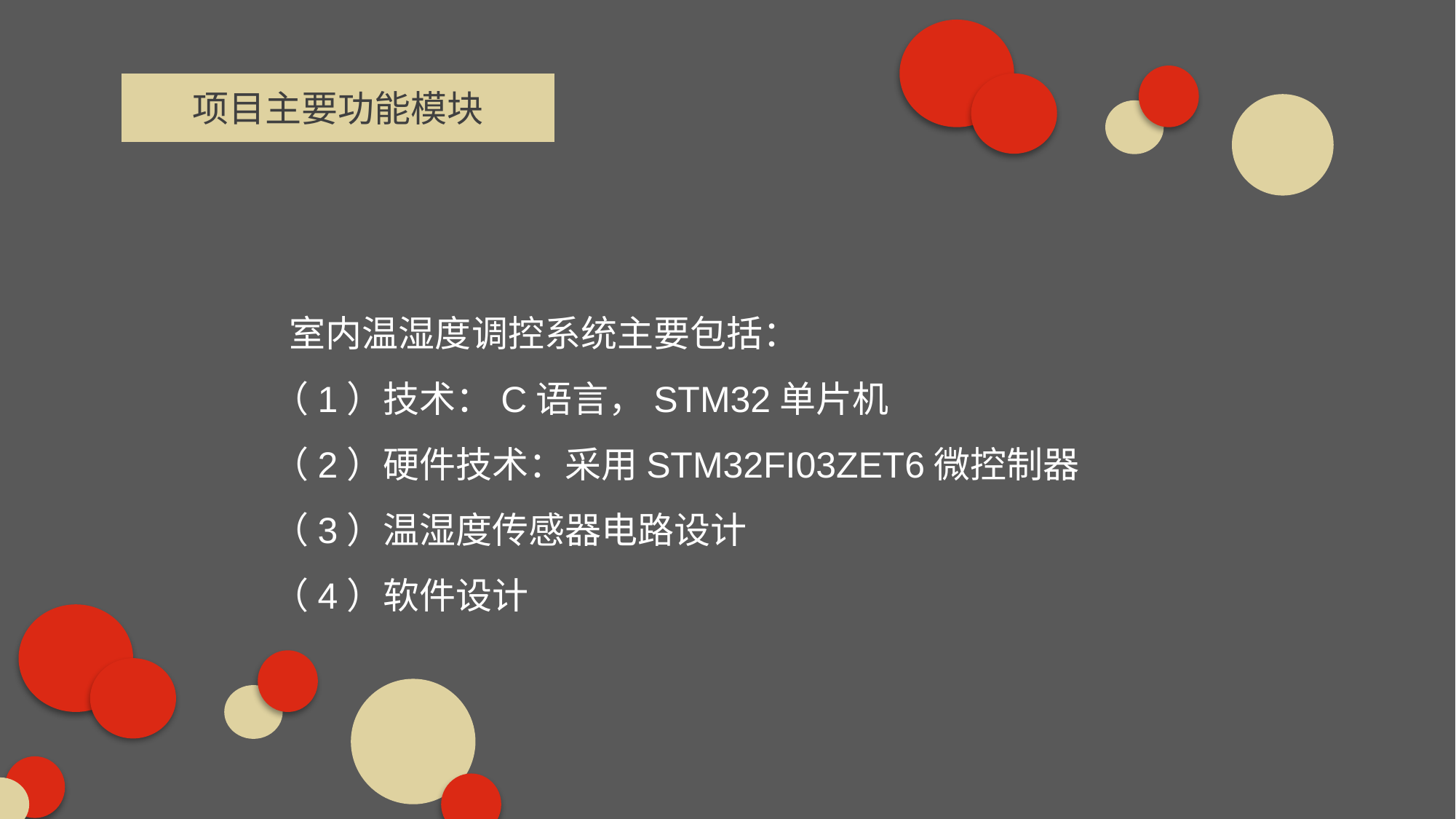

项目主要功能模块

 室内温湿度调控系统主要包括：
（1）技术：C语言，STM32单片机
（2）硬件技术：采用STM32FI03ZET6微控制器
（3）温湿度传感器电路设计
（4）软件设计